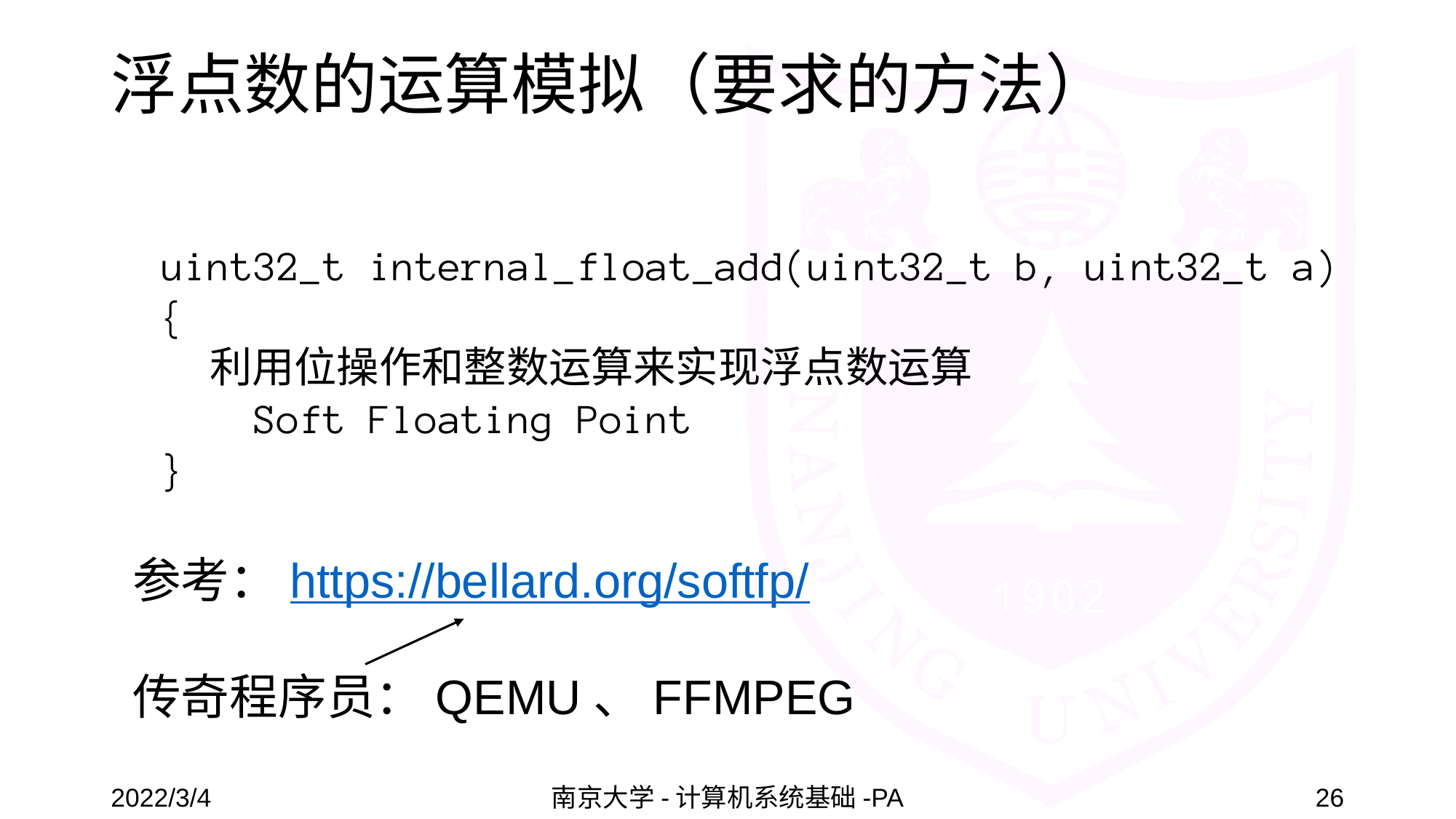

# 浮点数的运算模拟（要求的方法）
uint32_t internal_float_add(uint32_t b, uint32_t a)
{
    利用位操作和整数运算来实现浮点数运算
    Soft Floating Point
}
参考：https://bellard.org/softfp/

传奇程序员：QEMU、FFMPEG
2022/3/4
南京大学-计算机系统基础-PA
26